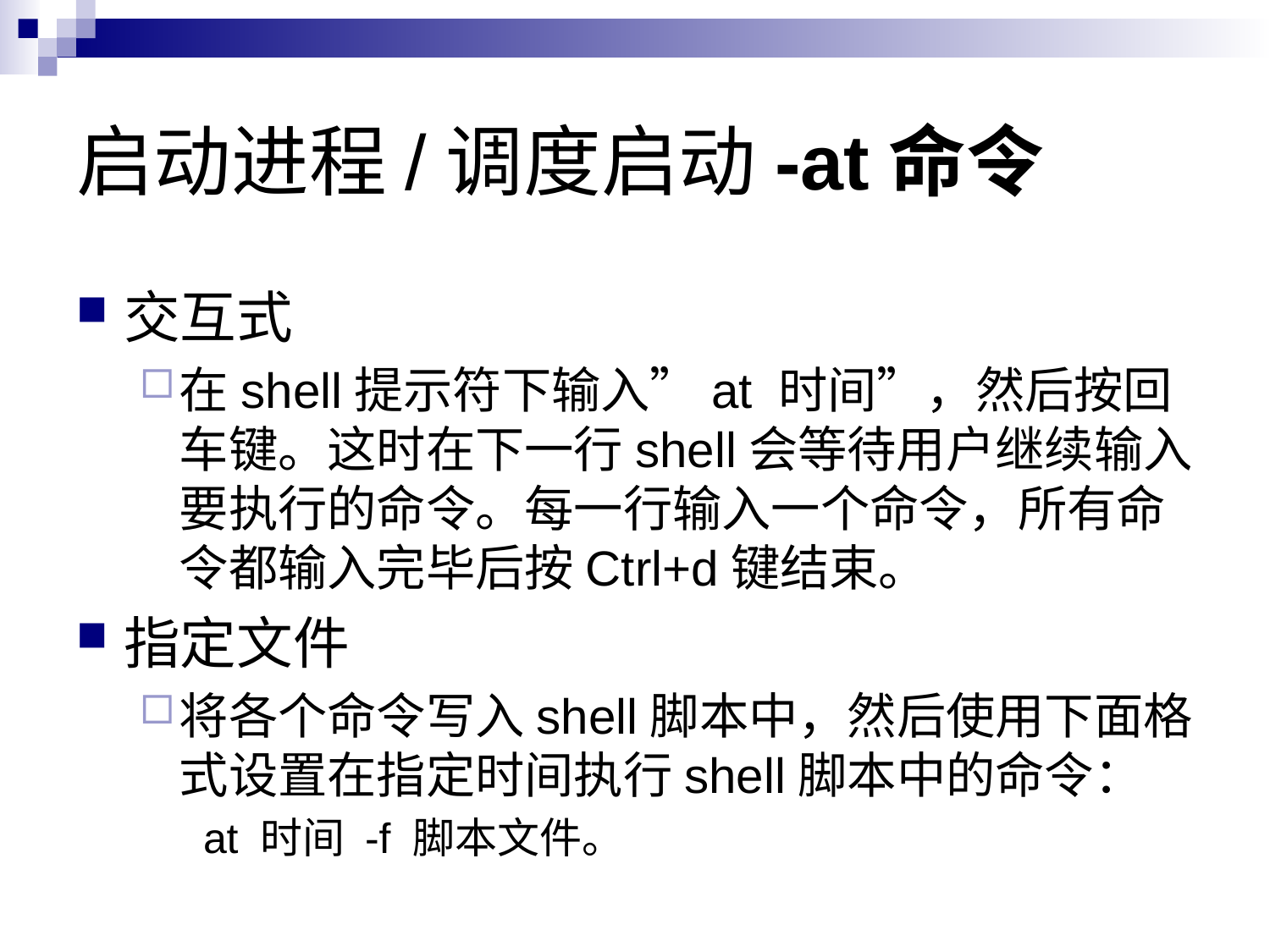

# 启动进程/调度启动-at命令
交互式
在shell提示符下输入”at 时间”，然后按回车键。这时在下一行shell会等待用户继续输入要执行的命令。每一行输入一个命令，所有命令都输入完毕后按Ctrl+d键结束。
指定文件
将各个命令写入shell脚本中，然后使用下面格式设置在指定时间执行shell脚本中的命令：
at 时间 -f 脚本文件。